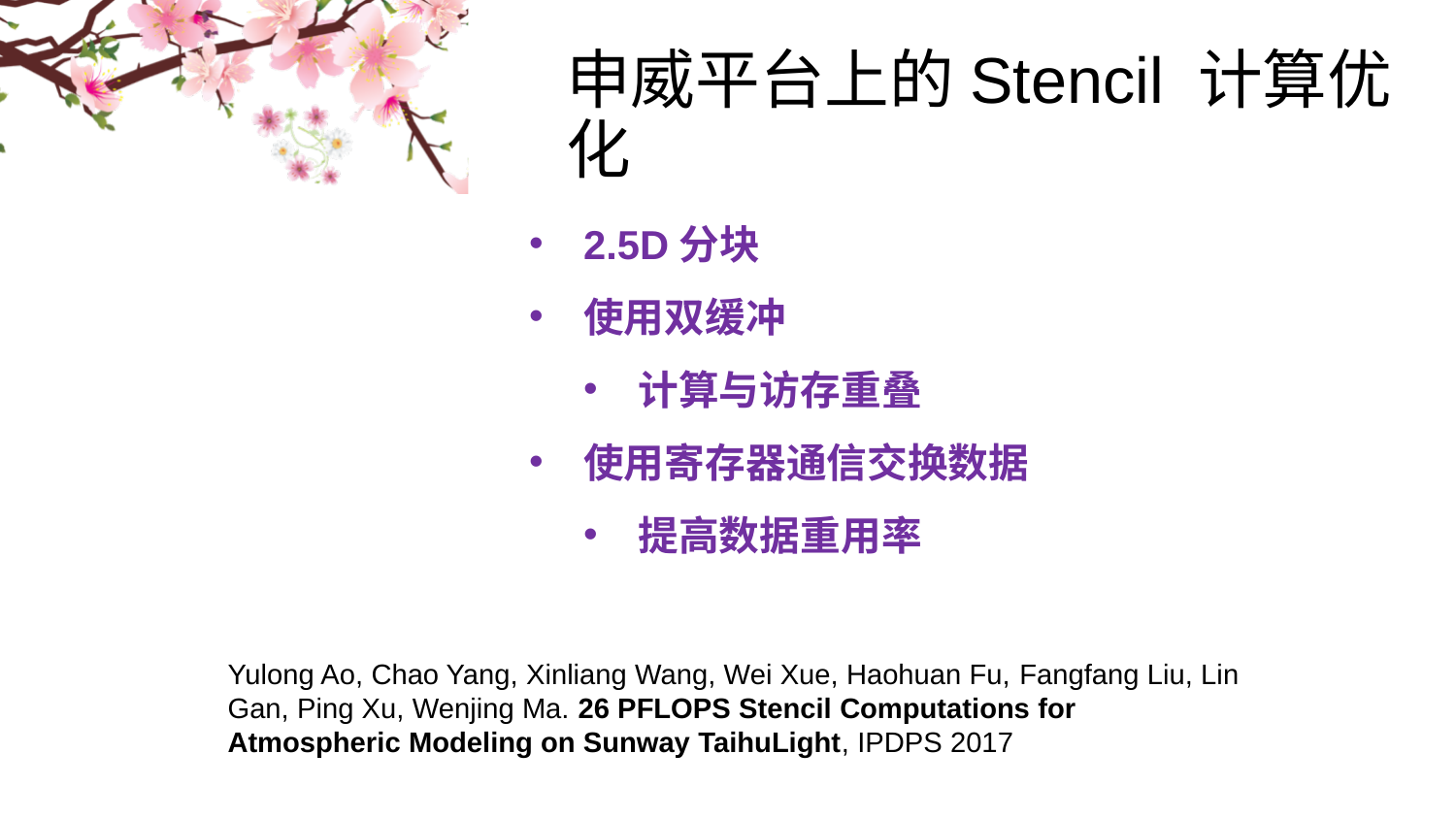

# 申威平台上的Stencil 计算优化
2.5D分块
使用双缓冲
计算与访存重叠
使用寄存器通信交换数据
提高数据重用率
Yulong Ao, Chao Yang, Xinliang Wang, Wei Xue, Haohuan Fu, Fangfang Liu, Lin Gan, Ping Xu, Wenjing Ma. 26 PFLOPS Stencil Computations for Atmospheric Modeling on Sunway TaihuLight, IPDPS 2017